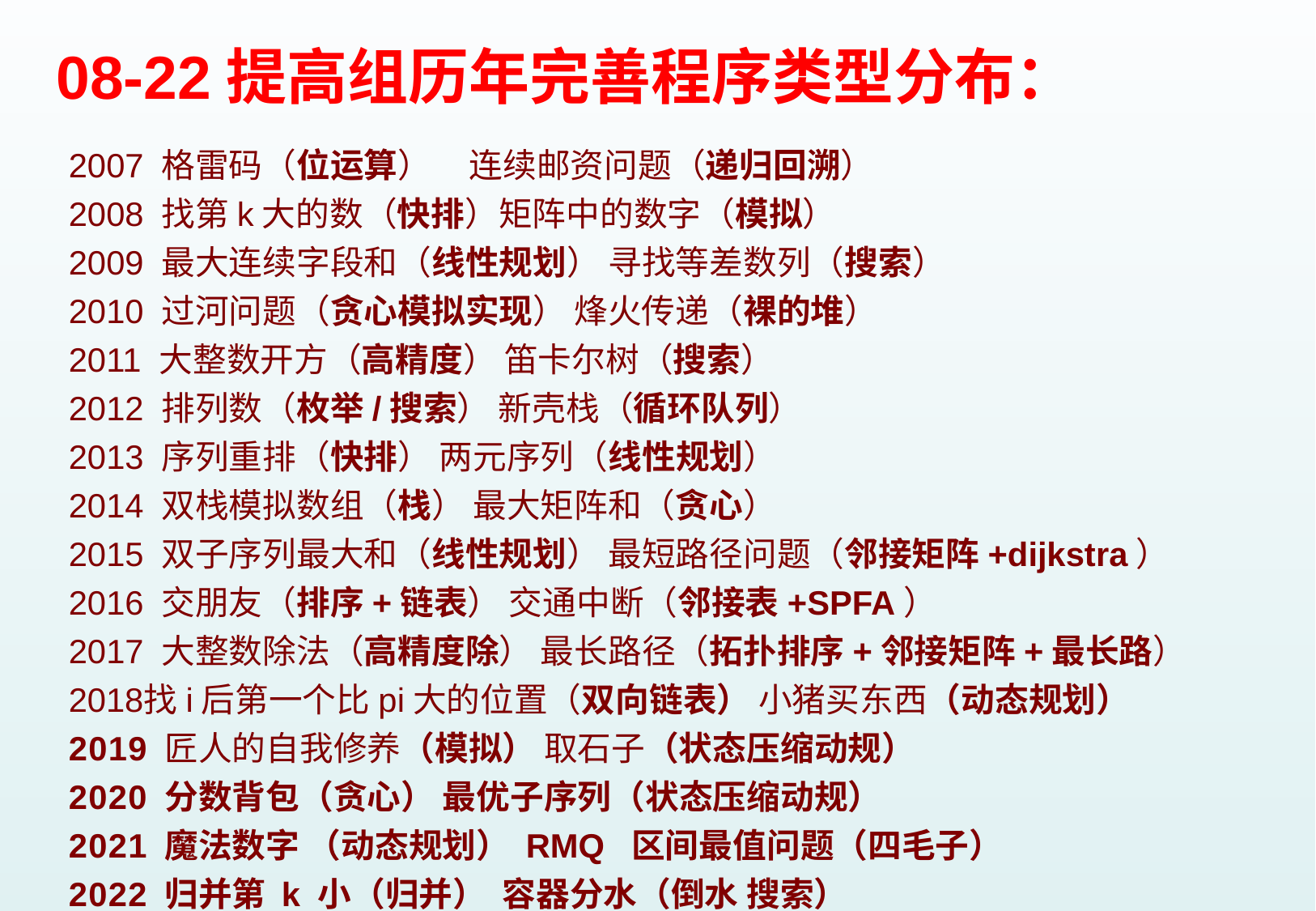

08-22提高组历年完善程序类型分布：
2007 格雷码（位运算）     连续邮资问题（递归回溯）
2008 找第k大的数（快排）矩阵中的数字（模拟）
2009 最大连续字段和（线性规划） 寻找等差数列（搜索）
2010 过河问题（贪心模拟实现） 烽火传递（裸的堆）
2011 大整数开方（高精度） 笛卡尔树（搜索）
2012 排列数（枚举/搜索） 新壳栈（循环队列）
2013 序列重排（快排） 两元序列（线性规划）
2014 双栈模拟数组（栈） 最大矩阵和（贪心）
2015 双子序列最大和（线性规划） 最短路径问题（邻接矩阵+dijkstra）
2016 交朋友（排序+链表） 交通中断（邻接表+SPFA）
2017 大整数除法（高精度除） 最长路径（拓扑排序+邻接矩阵+最长路）
找i后第一个比pi大的位置（双向链表） 小猪买东西（动态规划）
 匠人的自我修养（模拟） 取石子（状态压缩动规）
 分数背包（贪心） 最优子序列（状态压缩动规）
 魔法数字 （动态规划） RMQ  区间最值问题（四毛子）
 归并第 k 小（归并）  容器分水（倒水 搜索）